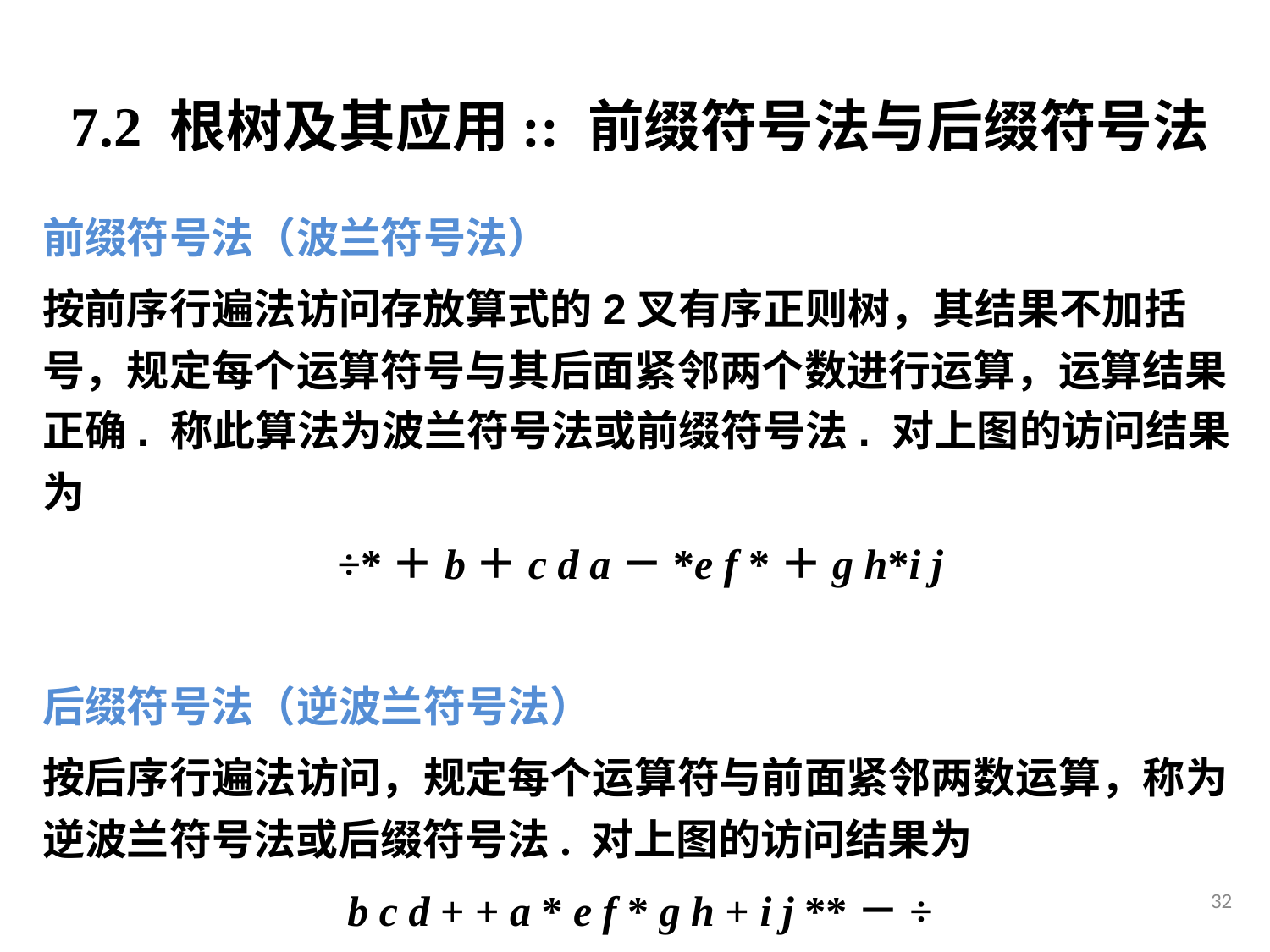

7.2 根树及其应用:: 前缀符号法与后缀符号法
前缀符号法（波兰符号法）
按前序行遍法访问存放算式的2叉有序正则树，其结果不加括号，规定每个运算符号与其后面紧邻两个数进行运算，运算结果正确. 称此算法为波兰符号法或前缀符号法. 对上图的访问结果为
÷*＋b＋c d a－*e f *＋g h*i j

后缀符号法（逆波兰符号法）
按后序行遍法访问，规定每个运算符与前面紧邻两数运算，称为逆波兰符号法或后缀符号法. 对上图的访问结果为
b c d + + a * e f * g h + i j **－÷
32